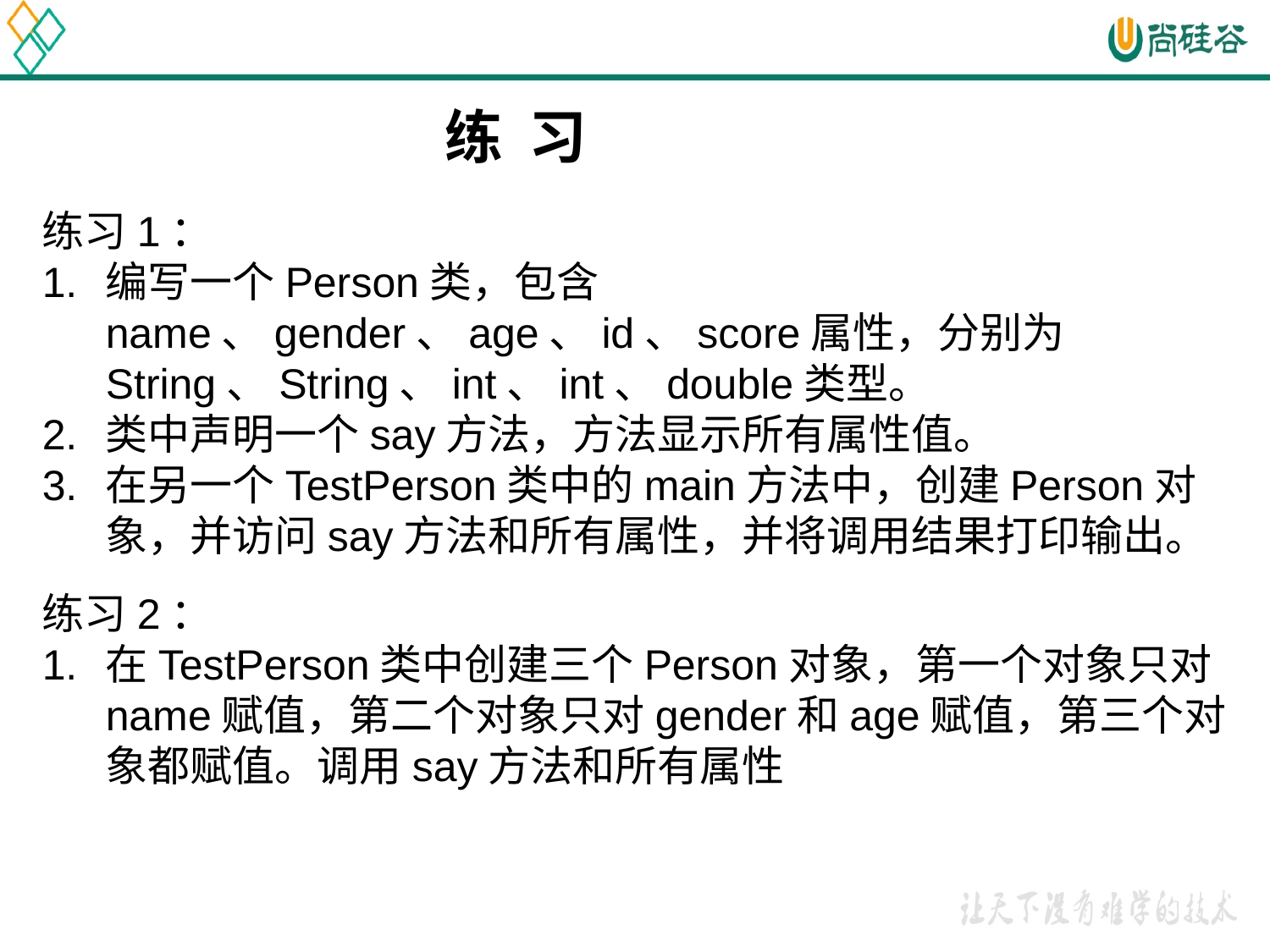

# 练  习
练习1：
编写一个Person类，包含name、gender、age、id、score属性，分别为String、String、int、int、double类型。
类中声明一个say方法，方法显示所有属性值。
在另一个TestPerson类中的main方法中，创建Person对象，并访问say方法和所有属性，并将调用结果打印输出。

练习2：
在TestPerson类中创建三个Person对象，第一个对象只对name赋值，第二个对象只对gender和age赋值，第三个对象都赋值。调用say方法和所有属性